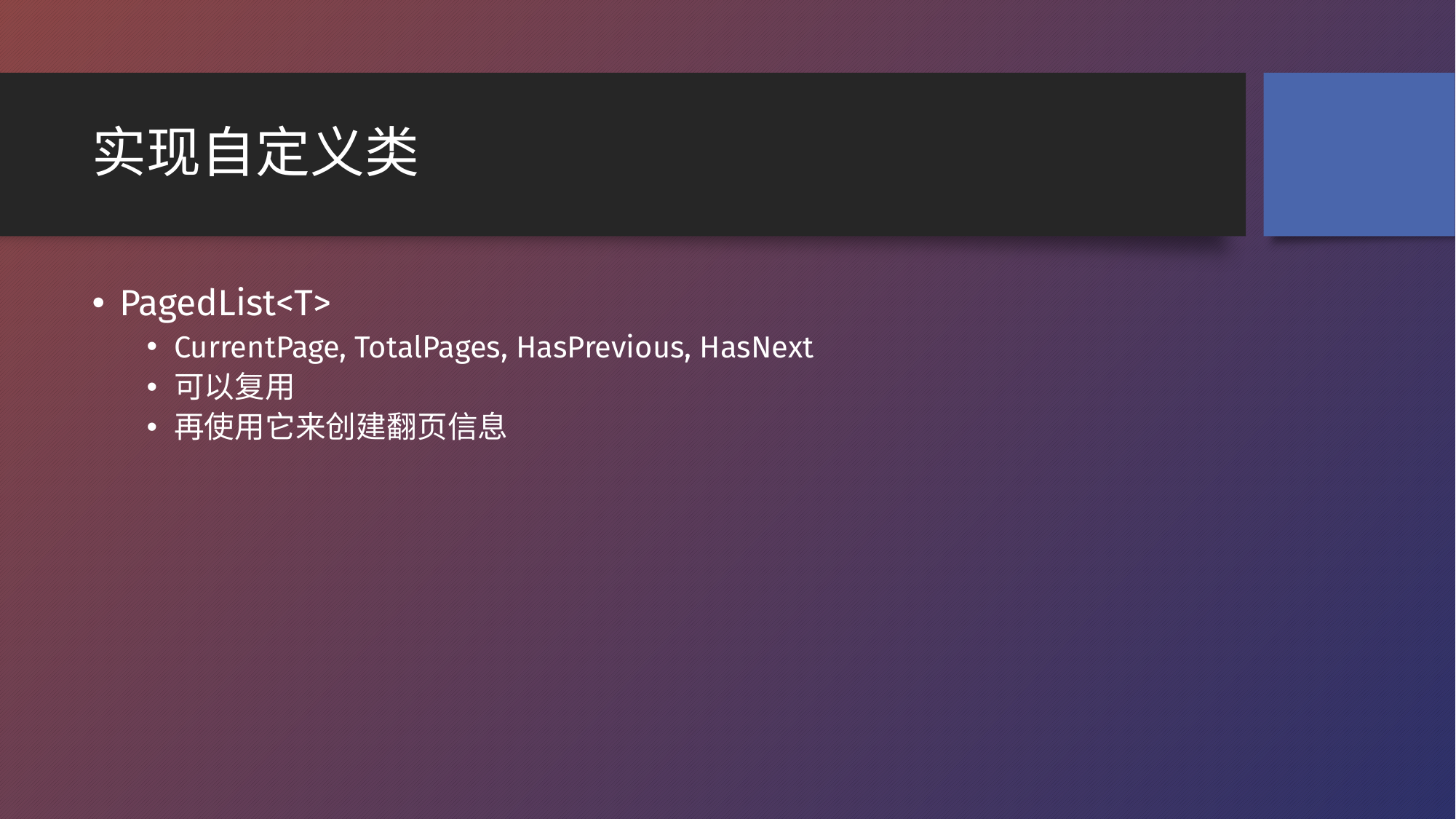

# 实现自定义类
PagedList<T>
CurrentPage, TotalPages, HasPrevious, HasNext
可以复用
再使用它来创建翻页信息